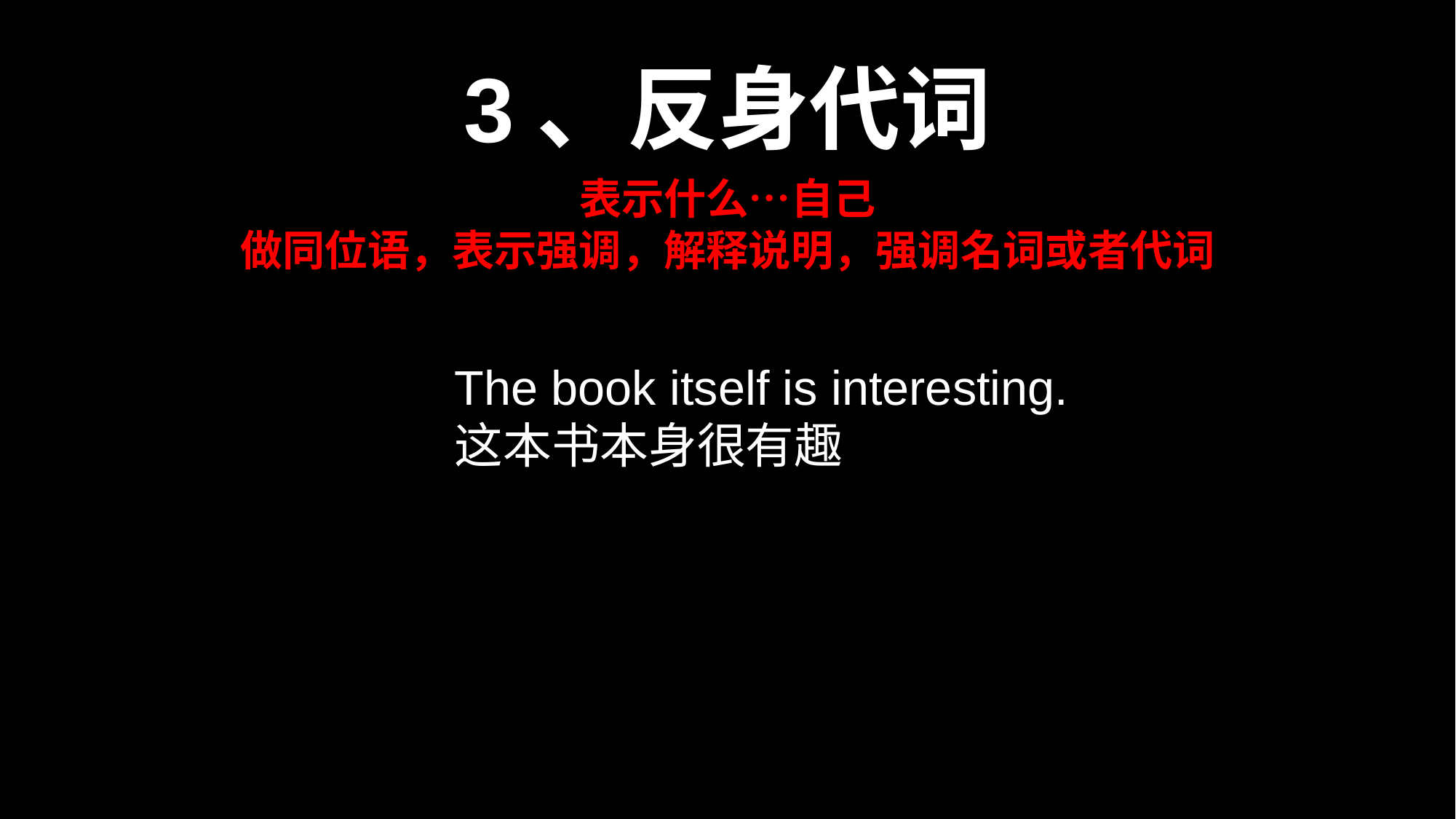

3、反身代词
表示什么…自己
做同位语，表示强调，解释说明，强调名词或者代词
The book itself is interesting.
这本书本身很有趣